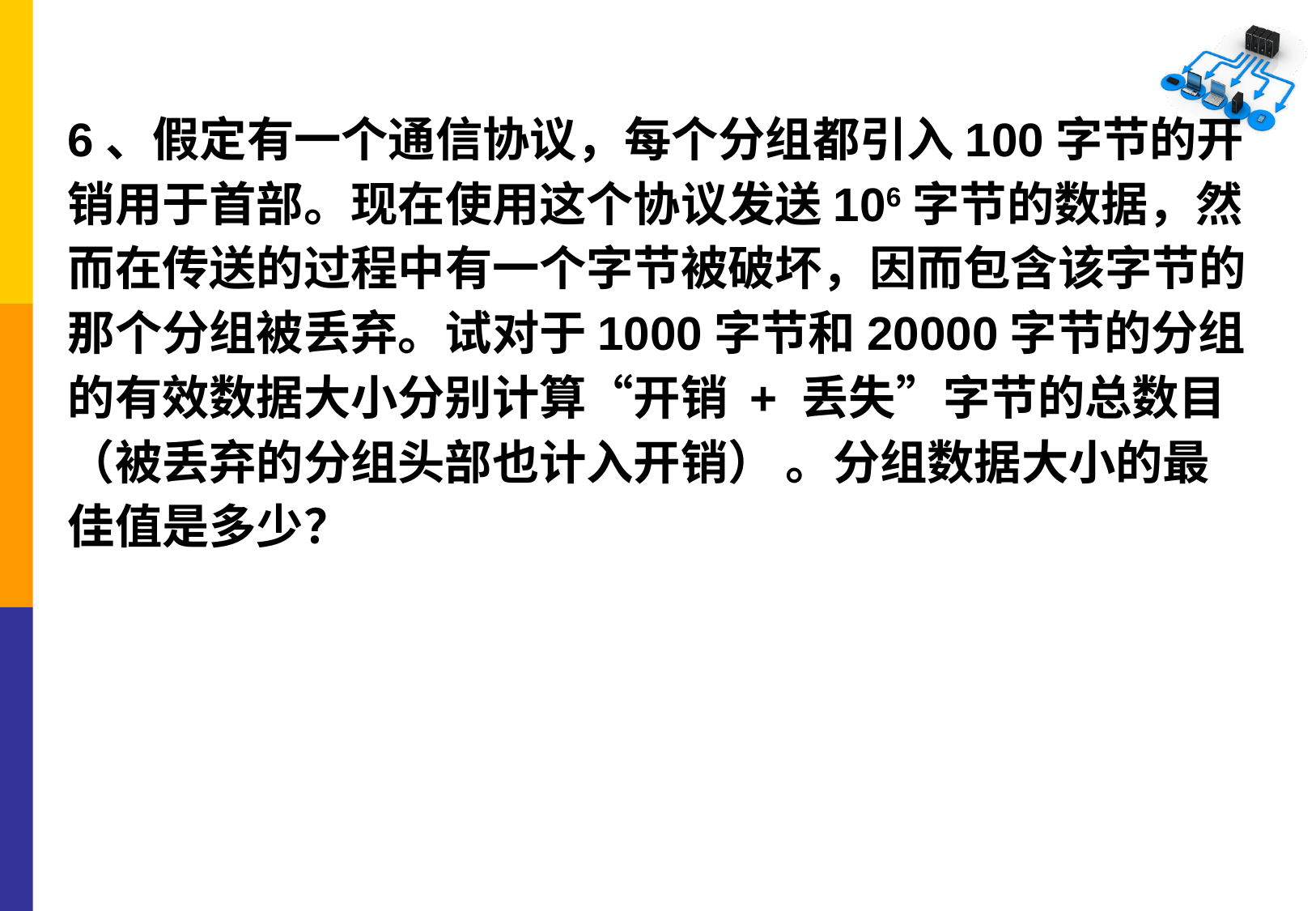

6、假定有一个通信协议，每个分组都引入100字节的开销用于首部。现在使用这个协议发送106字节的数据，然而在传送的过程中有一个字节被破坏，因而包含该字节的那个分组被丢弃。试对于1000字节和20000字节的分组的有效数据大小分别计算“开销 + 丢失”字节的总数目（被丢弃的分组头部也计入开销） 。分组数据大小的最佳值是多少？